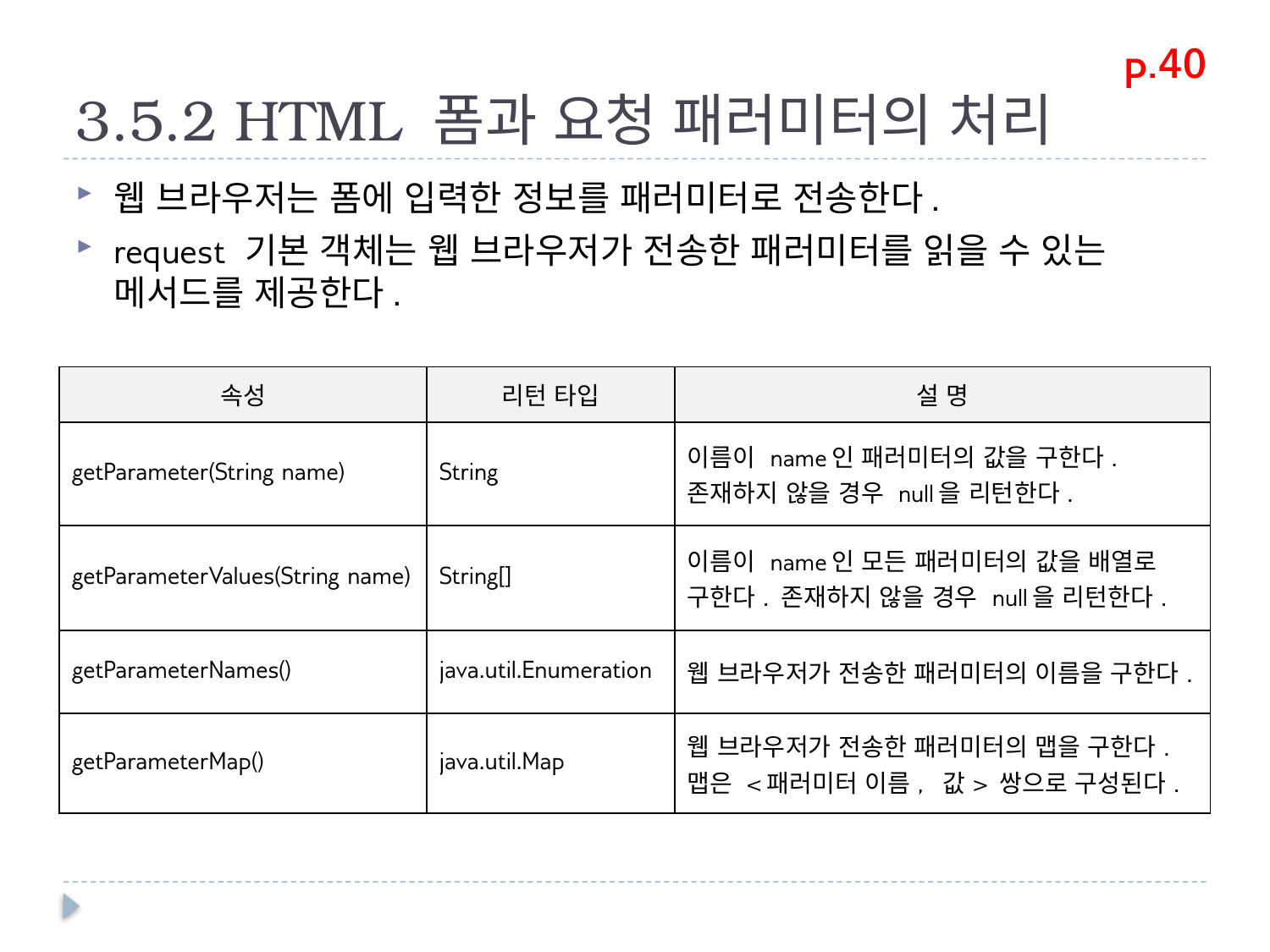

# 3.5.2 HTML 폼과 요청 패러미터의 처리
p.40
웹 브라우저는 폼에 입력한 정보를 패러미터로 전송한다.
request 기본 객체는 웹 브라우저가 전송한 패러미터를 읽을 수 있는 메서드를 제공한다.
| 속성 | 리턴 타입 | 설 명 |
| --- | --- | --- |
| getParameter(String name) | String | 이름이 name인 패러미터의 값을 구한다. 존재하지 않을 경우 null을 리턴한다. |
| getParameterValues(String name) | String[] | 이름이 name인 모든 패러미터의 값을 배열로 구한다. 존재하지 않을 경우 null을 리턴한다. |
| getParameterNames() | java.util.Enumeration | 웹 브라우저가 전송한 패러미터의 이름을 구한다. |
| getParameterMap() | java.util.Map | 웹 브라우저가 전송한 패러미터의 맵을 구한다. 맵은 <패러미터 이름, 값> 쌍으로 구성된다. |